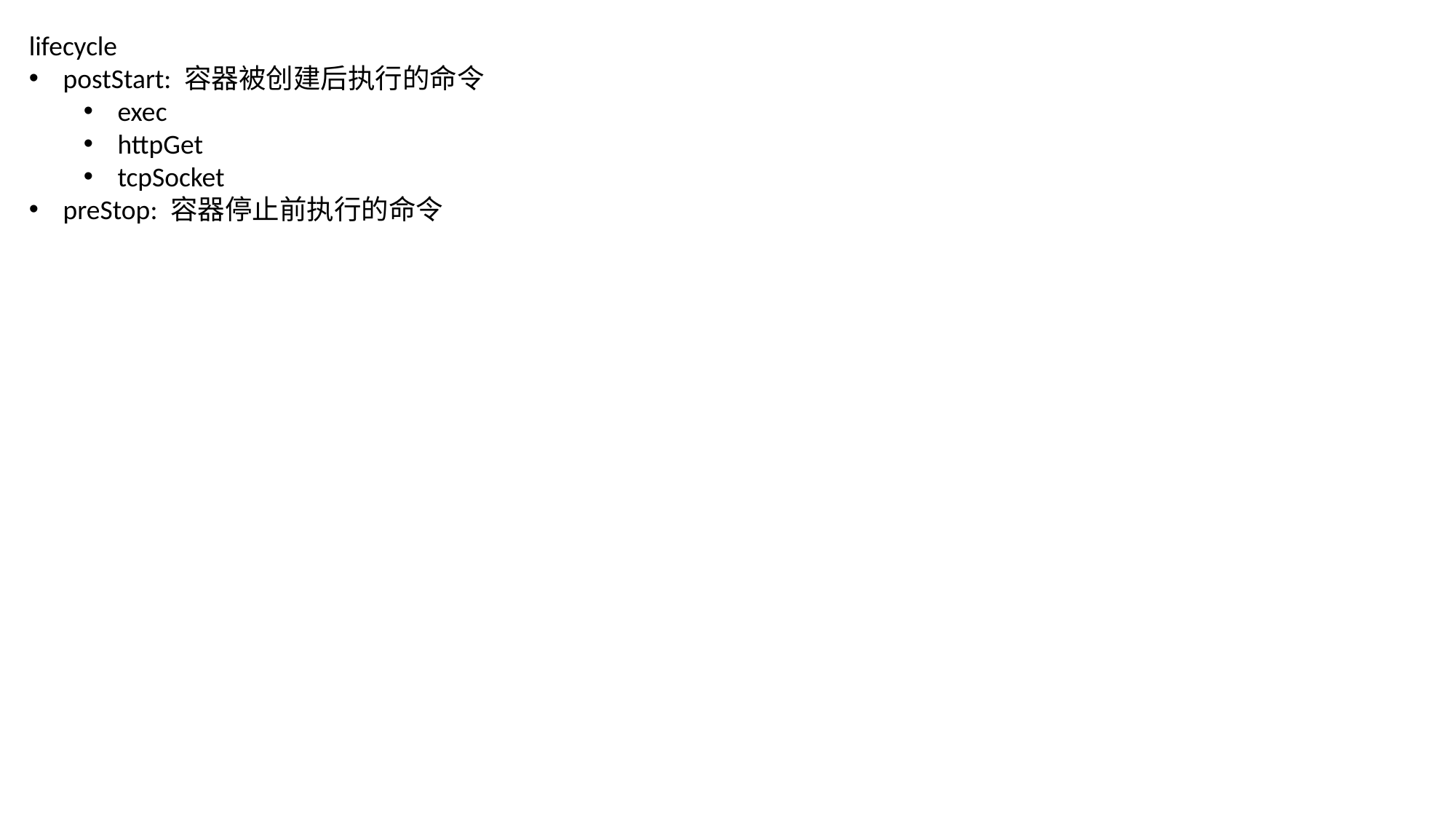

lifecycle
postStart: 容器被创建后执行的命令
exec
httpGet
tcpSocket
preStop: 容器停止前执行的命令